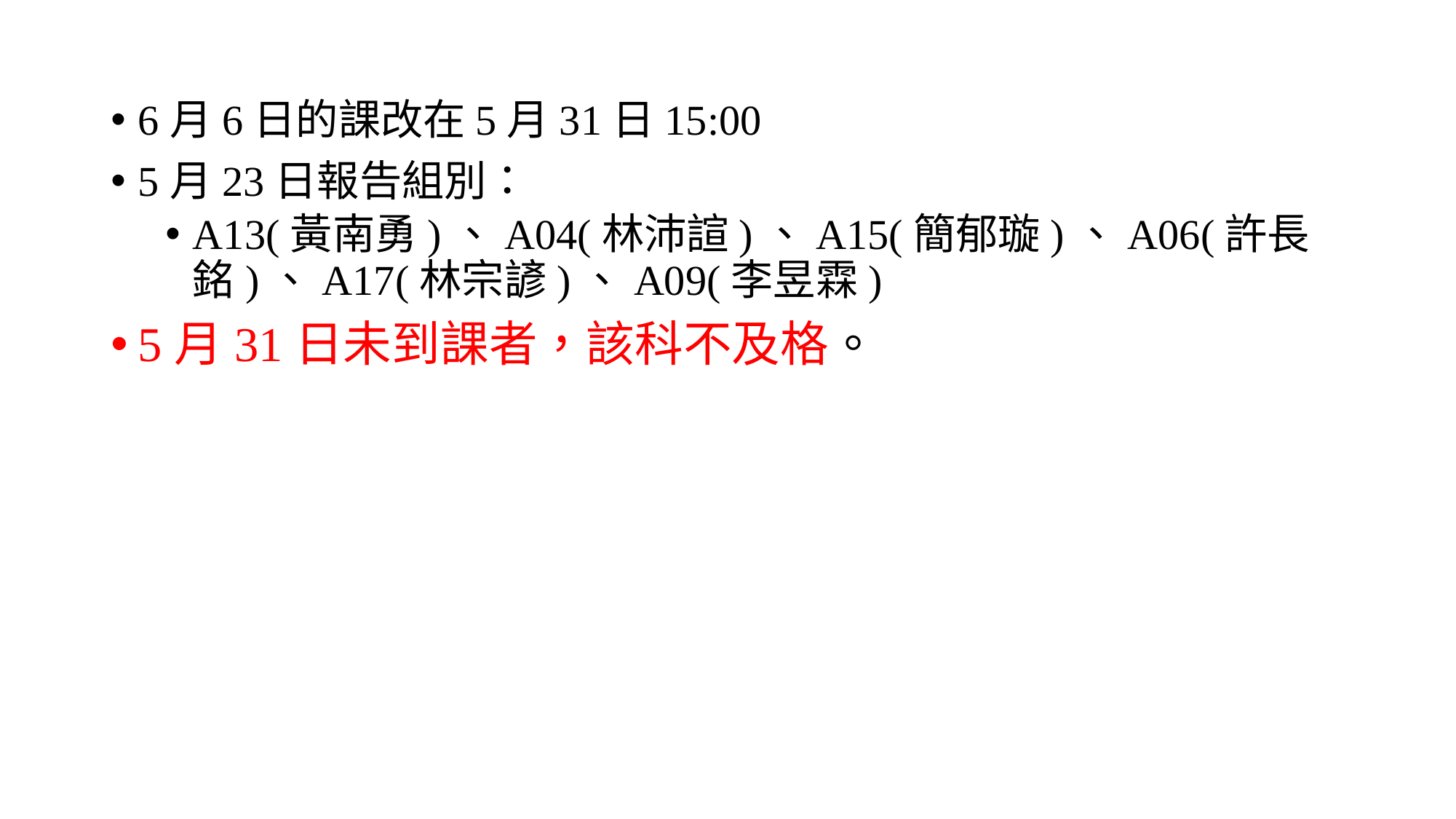

6月6日的課改在5月31日15:00
5月23日報告組別：
A13(黃南勇)、A04(林沛諠)、A15(簡郁璇)、A06(許長銘)、A17(林宗諺)、A09(李昱霖)
5月31日未到課者，該科不及格。